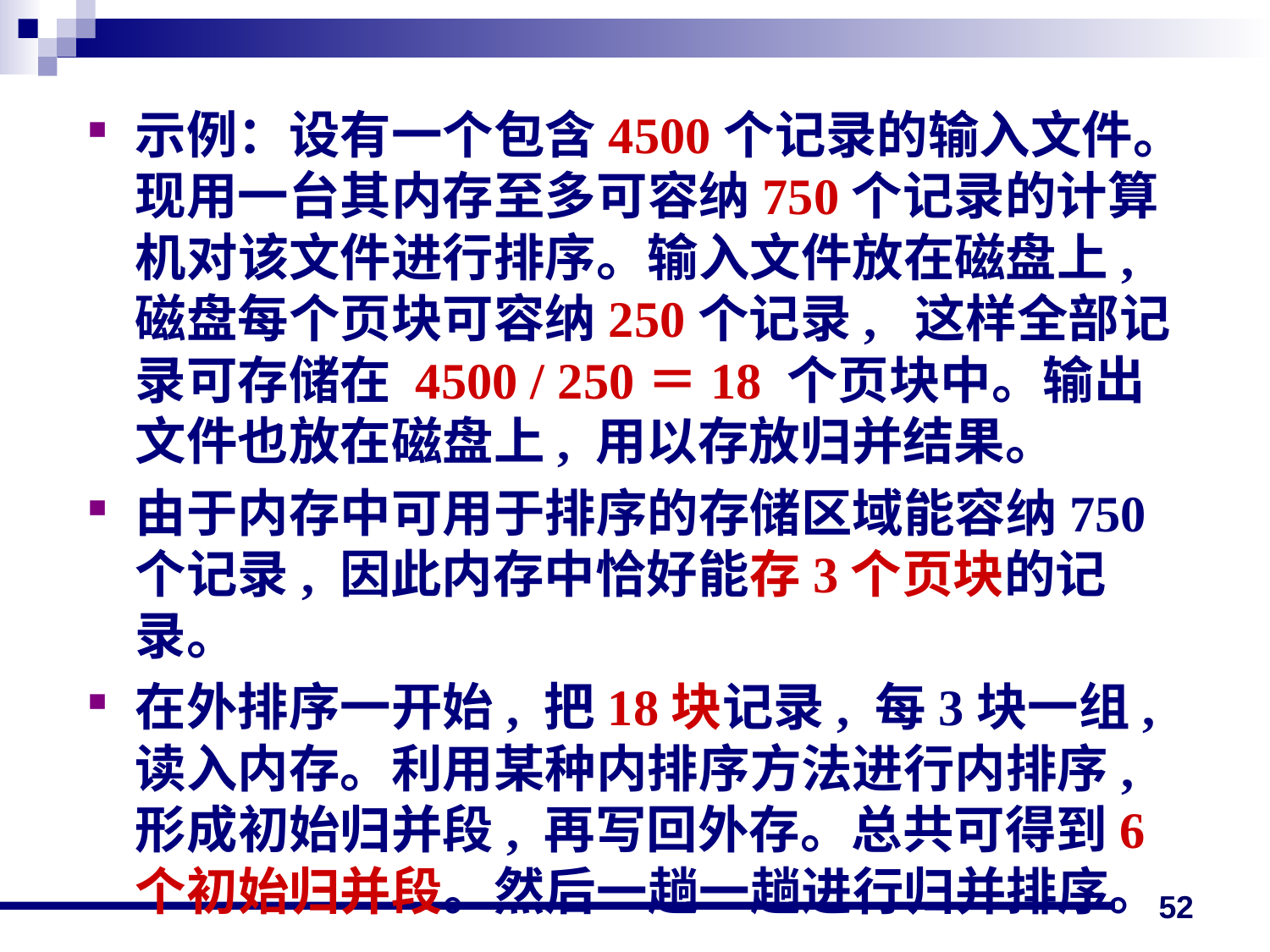

示例：设有一个包含4500个记录的输入文件。现用一台其内存至多可容纳750个记录的计算机对该文件进行排序。输入文件放在磁盘上,  磁盘每个页块可容纳250个记录,  这样全部记录可存储在 4500 / 250＝18 个页块中。输出文件也放在磁盘上, 用以存放归并结果。
由于内存中可用于排序的存储区域能容纳750 个记录, 因此内存中恰好能存3个页块的记录。
在外排序一开始, 把18块记录, 每3块一组, 读入内存。利用某种内排序方法进行内排序, 形成初始归并段, 再写回外存。总共可得到6个初始归并段。然后一趟一趟进行归并排序。
52